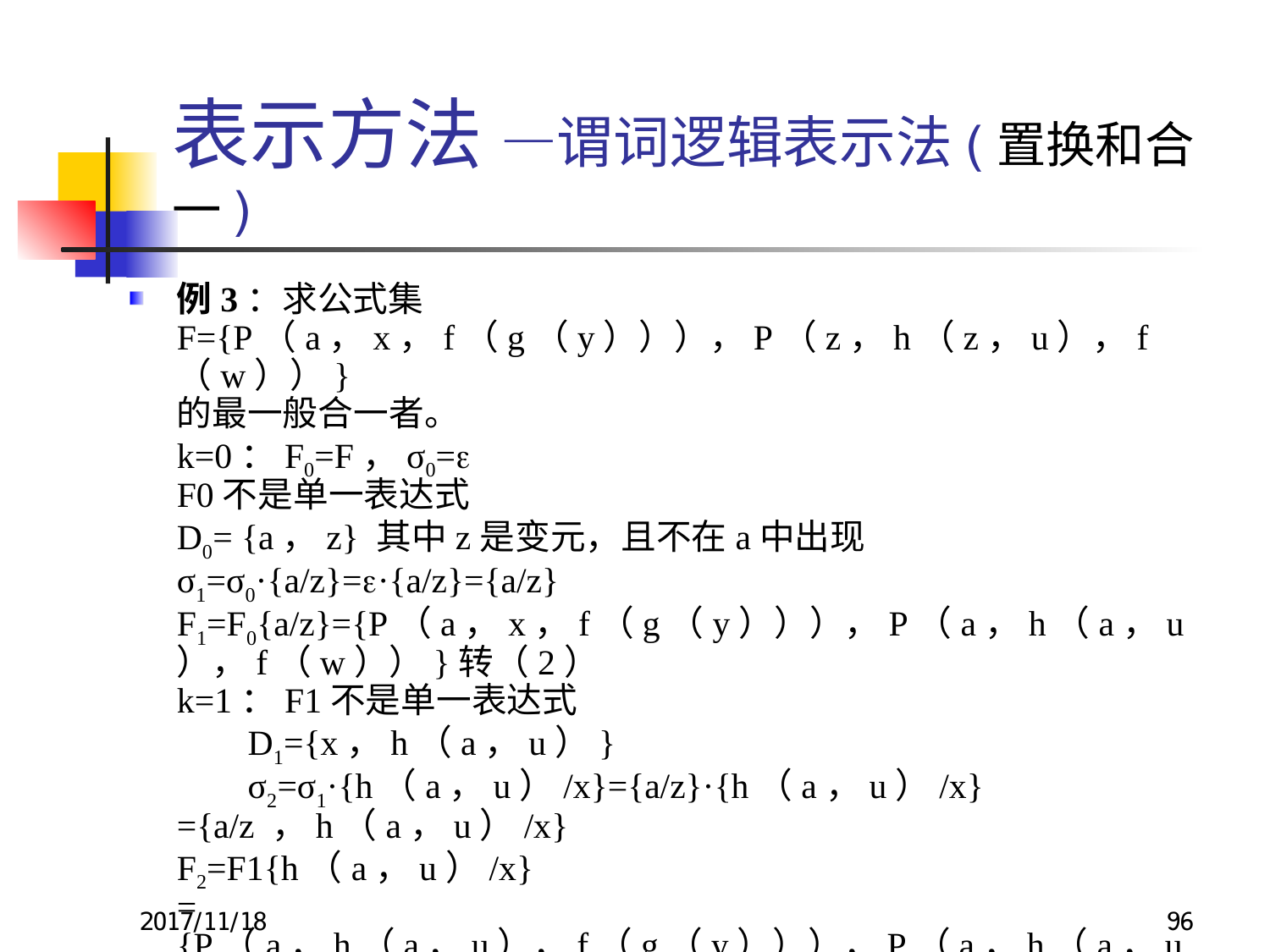

# 表示方法 —谓词逻辑表示法(置换和合一)
例3：求公式集
F={P（a，x，f（g（y））），P（z，h（z，u），f（w））}
的最一般合一者。
k=0：F0=F，σ0=ε
F0不是单一表达式
D0= {a，z} 其中z是变元，且不在a中出现
σ1=σ0·{a/z}=ε·{a/z}={a/z}
F1=F0{a/z}={P（a，x，f（g（y））），P（a，h（a，u），f（w））}转（2）
k=1：F1不是单一表达式
        D1={x，h（a，u）}
        σ2=σ1·{h（a，u）/x}={a/z}·{h（a，u）/x}
={a/z ，h（a，u）/x}
F2=F1{h（a，u）/x}
= {P（a，h（a，u），f（g（y））），P（a，h（a，u），f（w））
   ……
2017/11/18
96